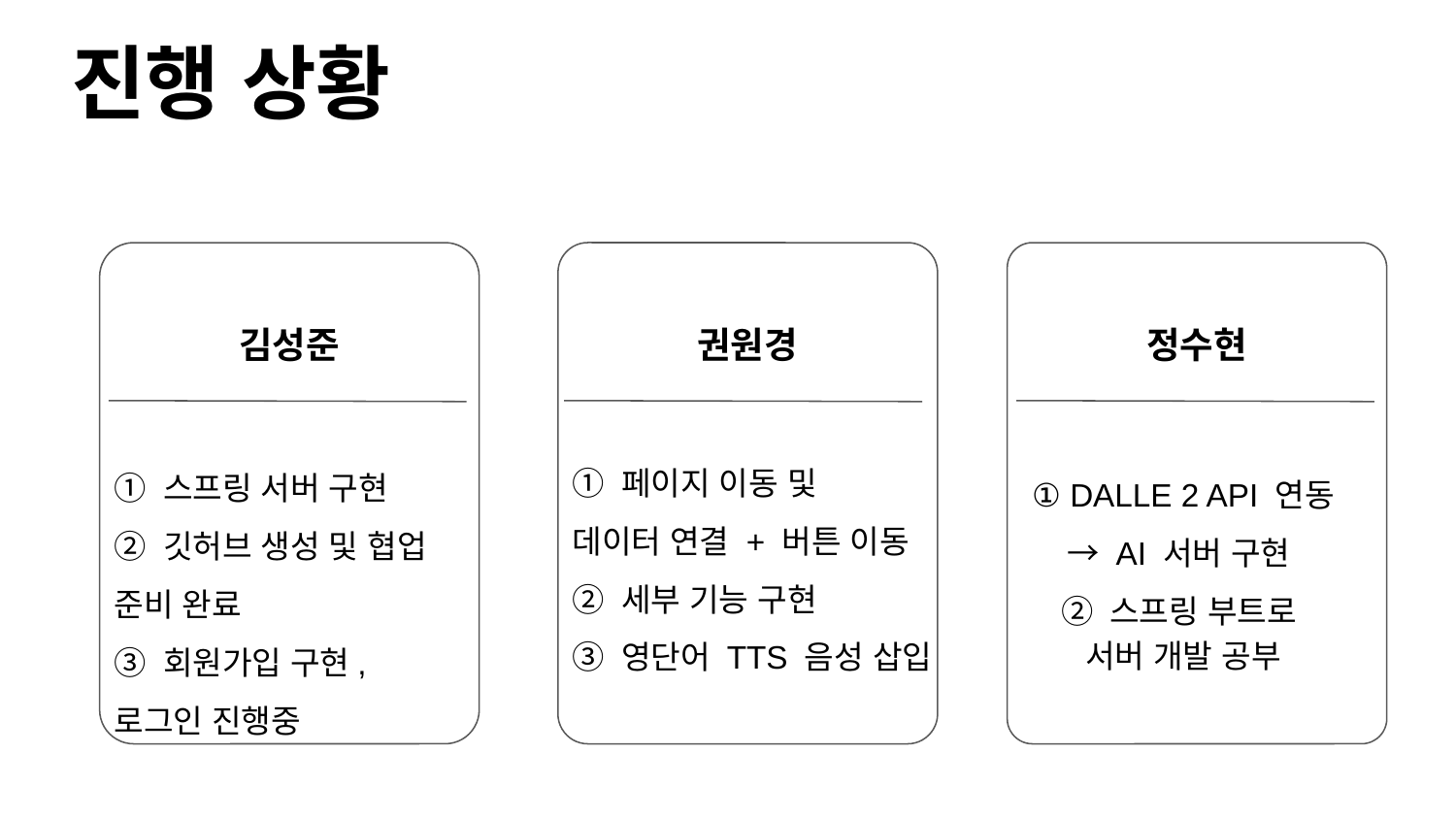

# 진행 상황

김성준
권원경
정수현
① 페이지 이동 및
데이터 연결 + 버튼 이동
② 세부 기능 구현
③ 영단어 TTS 음성 삽입
① 스프링 서버 구현
② 깃허브 생성 및 협업 준비 완료
③ 회원가입 구현,
로그인 진행중
① DALLE 2 API 연동 → AI 서버 구현
② 스프링 부트로
서버 개발 공부